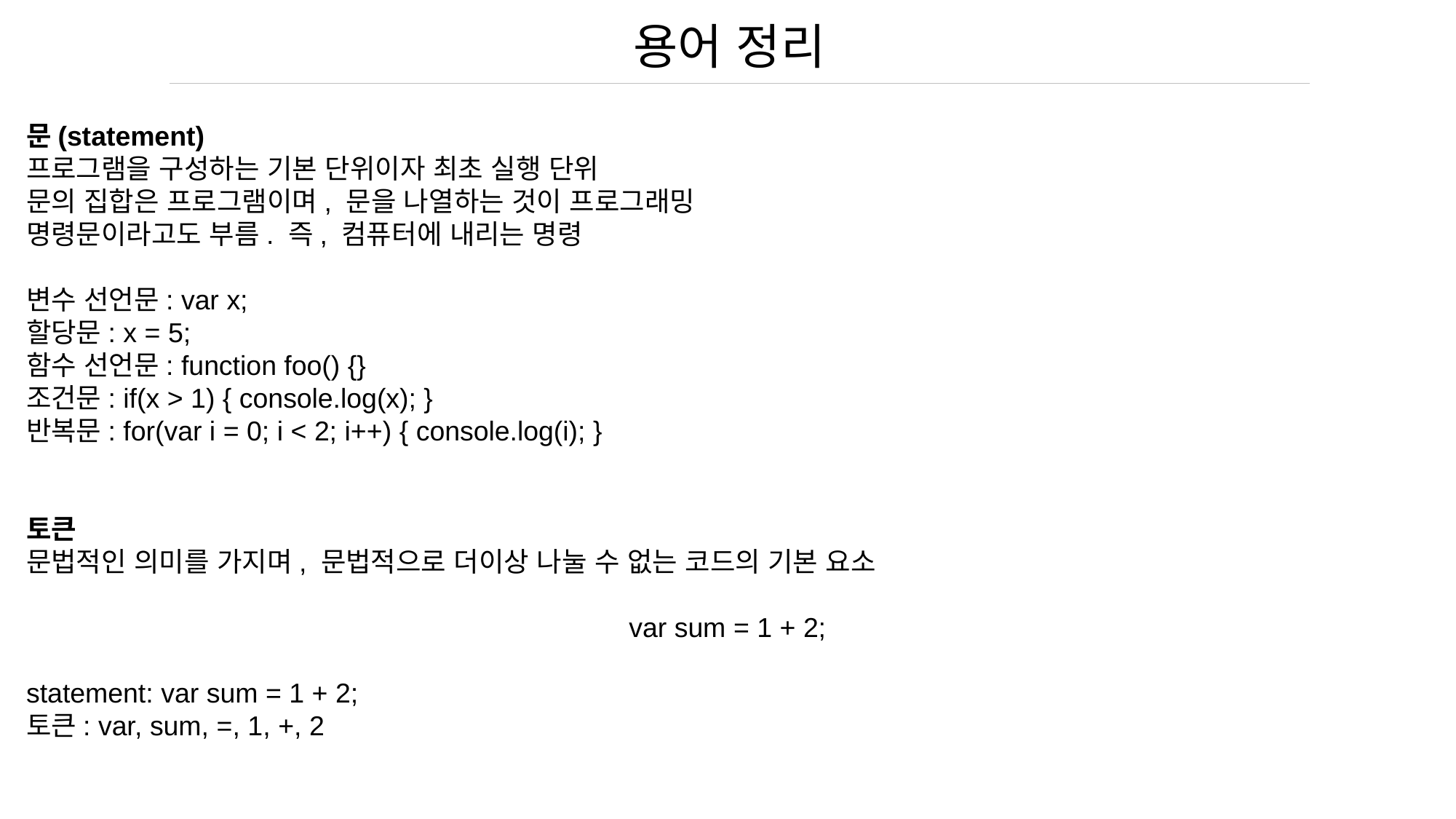

용어 정리
문(statement)
프로그램을 구성하는 기본 단위이자 최초 실행 단위
문의 집합은 프로그램이며, 문을 나열하는 것이 프로그래밍
명령문이라고도 부름. 즉, 컴퓨터에 내리는 명령

변수 선언문: var x;
할당문: x = 5;
함수 선언문: function foo() {}
조건문: if(x > 1) { console.log(x); }
반복문: for(var i = 0; i < 2; i++) { console.log(i); }

토큰
문법적인 의미를 가지며, 문법적으로 더이상 나눌 수 없는 코드의 기본 요소

var sum = 1 + 2;

statement: var sum = 1 + 2;
토큰: var, sum, =, 1, +, 2